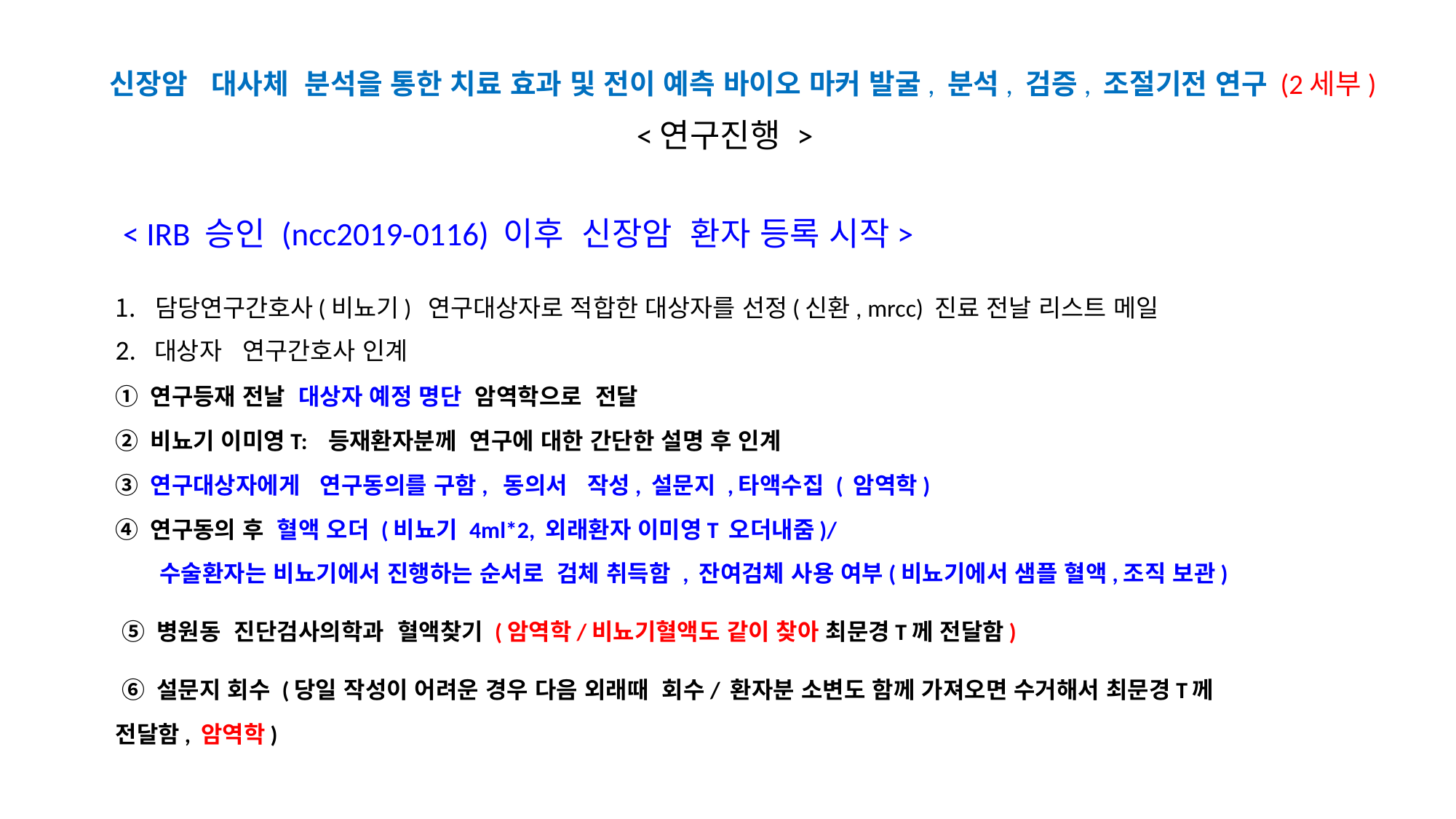

# 신장암   대사체  분석을 통한 치료 효과 및 전이 예측 바이오 마커 발굴, 분석, 검증, 조절기전 연구 (2세부)
<연구진행 >

 < IRB 승인 (ncc2019-0116) 이후  신장암  환자 등록 시작>

담당연구간호사(비뇨기)  연구대상자로 적합한 대상자를 선정(신환, mrcc) 진료 전날 리스트 메일
2.  대상자   연구간호사 인계
① 연구등재 전날  대상자 예정 명단  암역학으로  전달
② 비뇨기 이미영T:   등재환자분께  연구에 대한 간단한 설명 후 인계
③ 연구대상자에게   연구동의를 구함,  동의서   작성, 설문지 ,타액수집 ( 암역학)
④ 연구동의 후  혈액 오더 (비뇨기 4ml*2, 외래환자 이미영T 오더내줌)/
      수술환자는 비뇨기에서 진행하는 순서로  검체 취득함 , 잔여검체 사용 여부(비뇨기에서 샘플 혈액,조직 보관)
 ⑤ 병원동  진단검사의학과  혈액찾기 (암역학/비뇨기혈액도 같이 찾아 최문경T께 전달함)
 ⑥ 설문지 회수 (당일 작성이 어려운 경우 다음 외래때  회수/ 환자분 소변도 함께 가져오면 수거해서 최문경T께               전달함, 암역학)